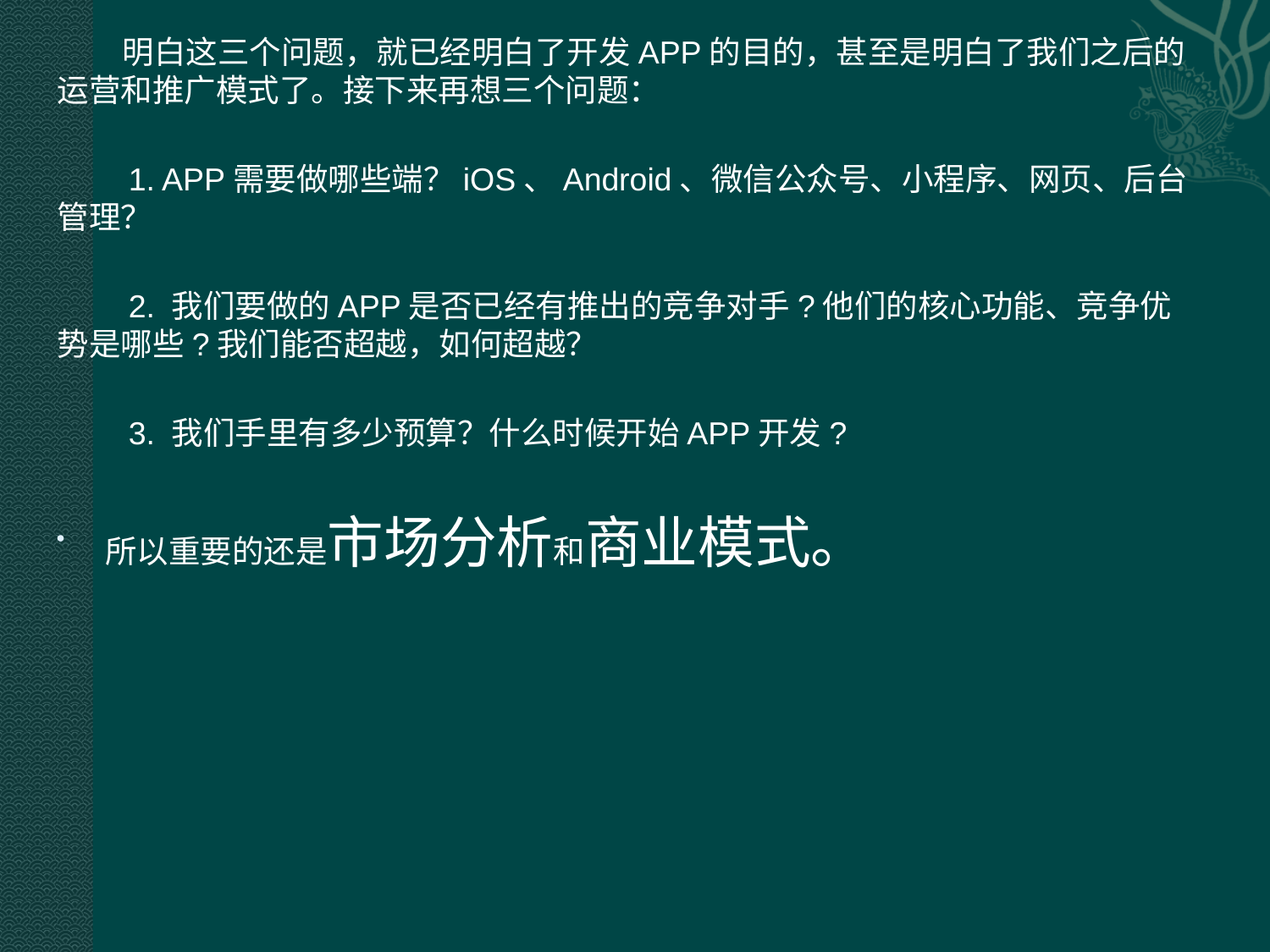

明白这三个问题，就已经明白了开发APP的目的，甚至是明白了我们之后的运营和推广模式了。接下来再想三个问题：

        1. APP需要做哪些端？iOS、Android、微信公众号、小程序、网页、后台管理？

        2. 我们要做的APP是否已经有推出的竞争对手?他们的核心功能、竞争优势是哪些?我们能否超越，如何超越？

        3. 我们手里有多少预算？什么时候开始APP开发?

所以重要的还是市场分析和商业模式。